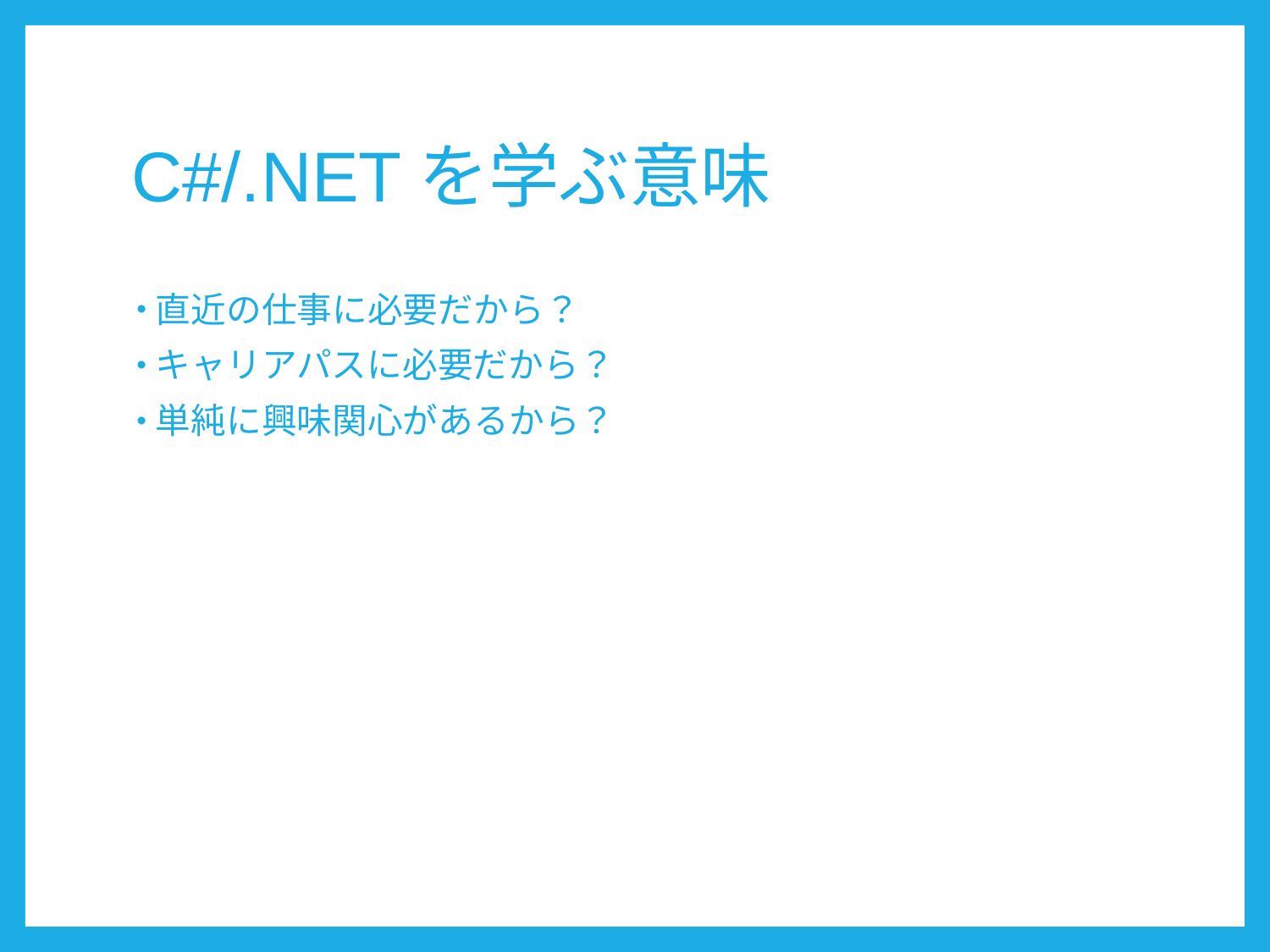

# C#/.NETを学ぶ意味
直近の仕事に必要だから？
キャリアパスに必要だから？
単純に興味関心があるから？